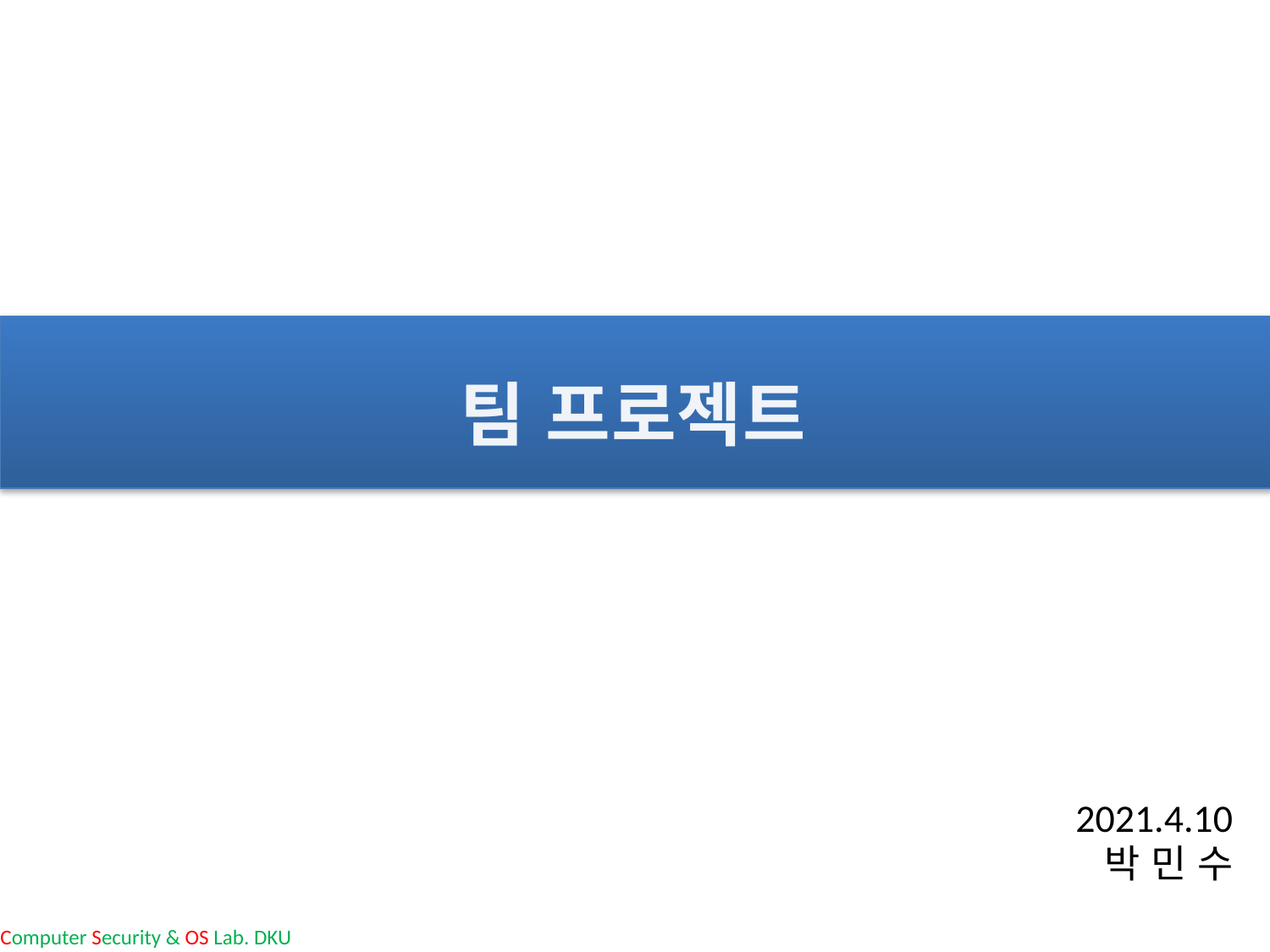

# 팀 프로젝트
2021.4.10
박 민 수